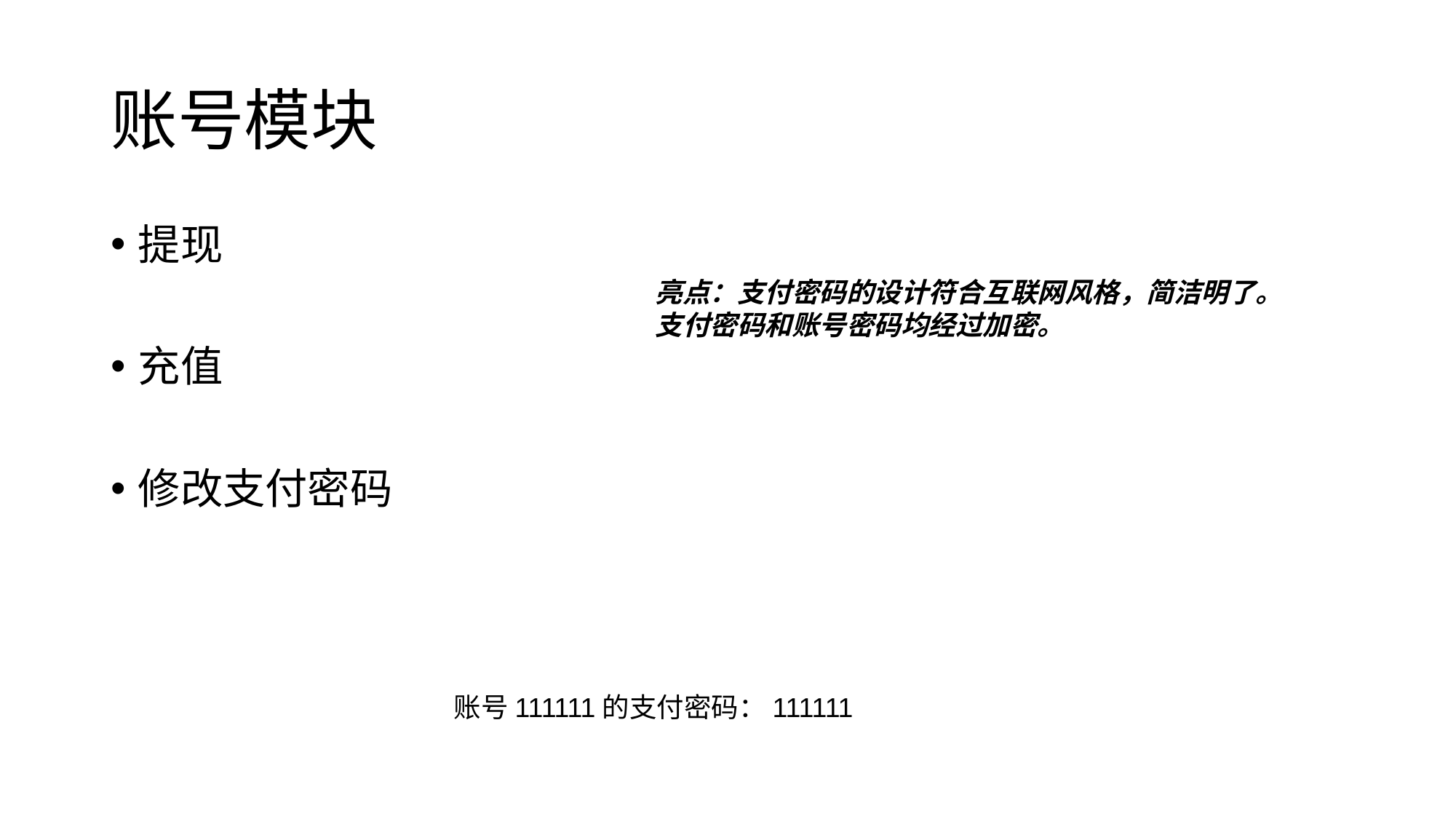

# 账号模块
提现

充值

修改支付密码

亮点：支付密码的设计符合互联网风格，简洁明了。
支付密码和账号密码均经过加密。
账号111111的支付密码：111111